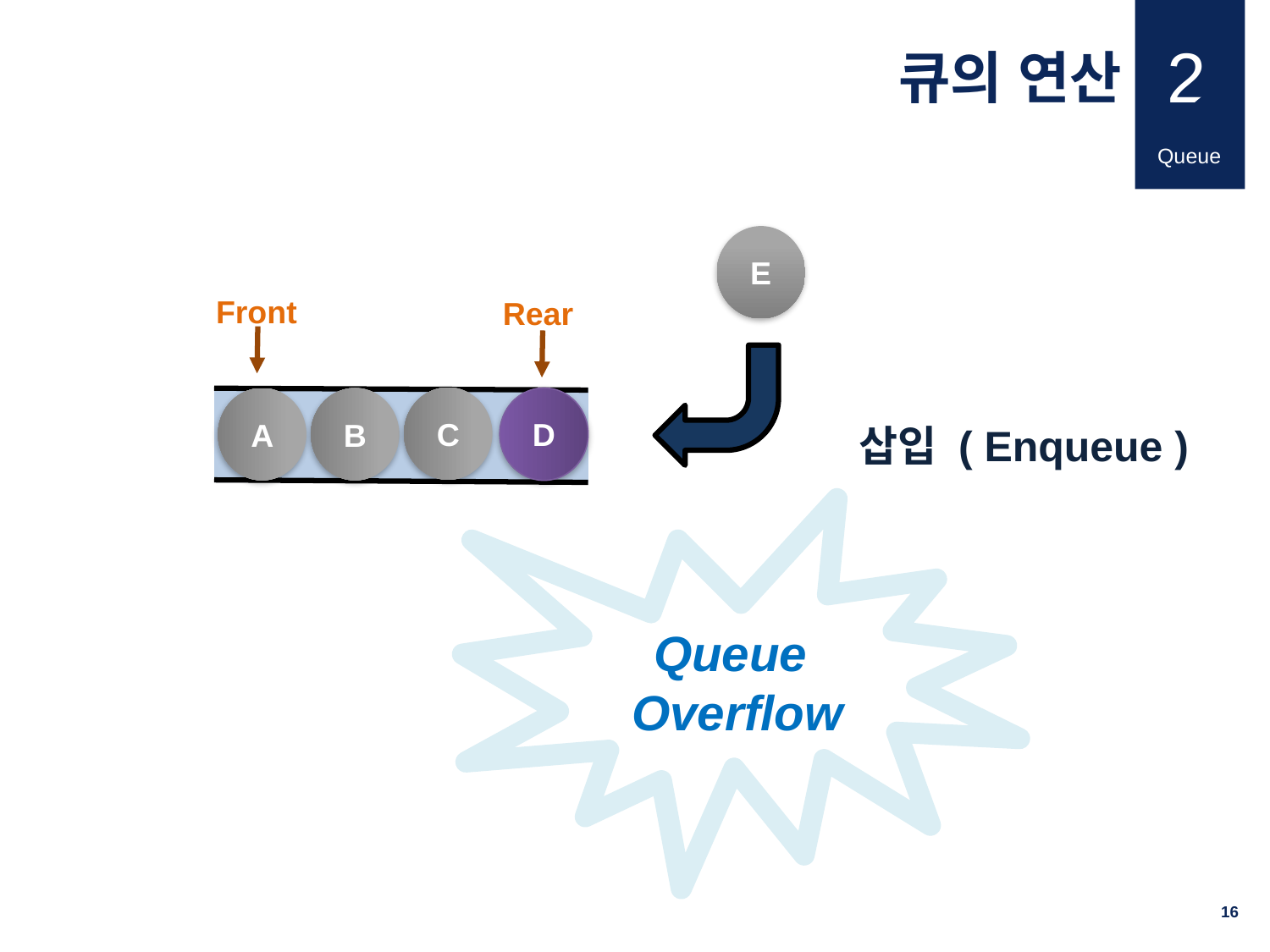

2

큐의 연산
Queue
E
D

C
B
A
Front
Rear

삽입 ( Enqueue )
Queue
Overflow
16